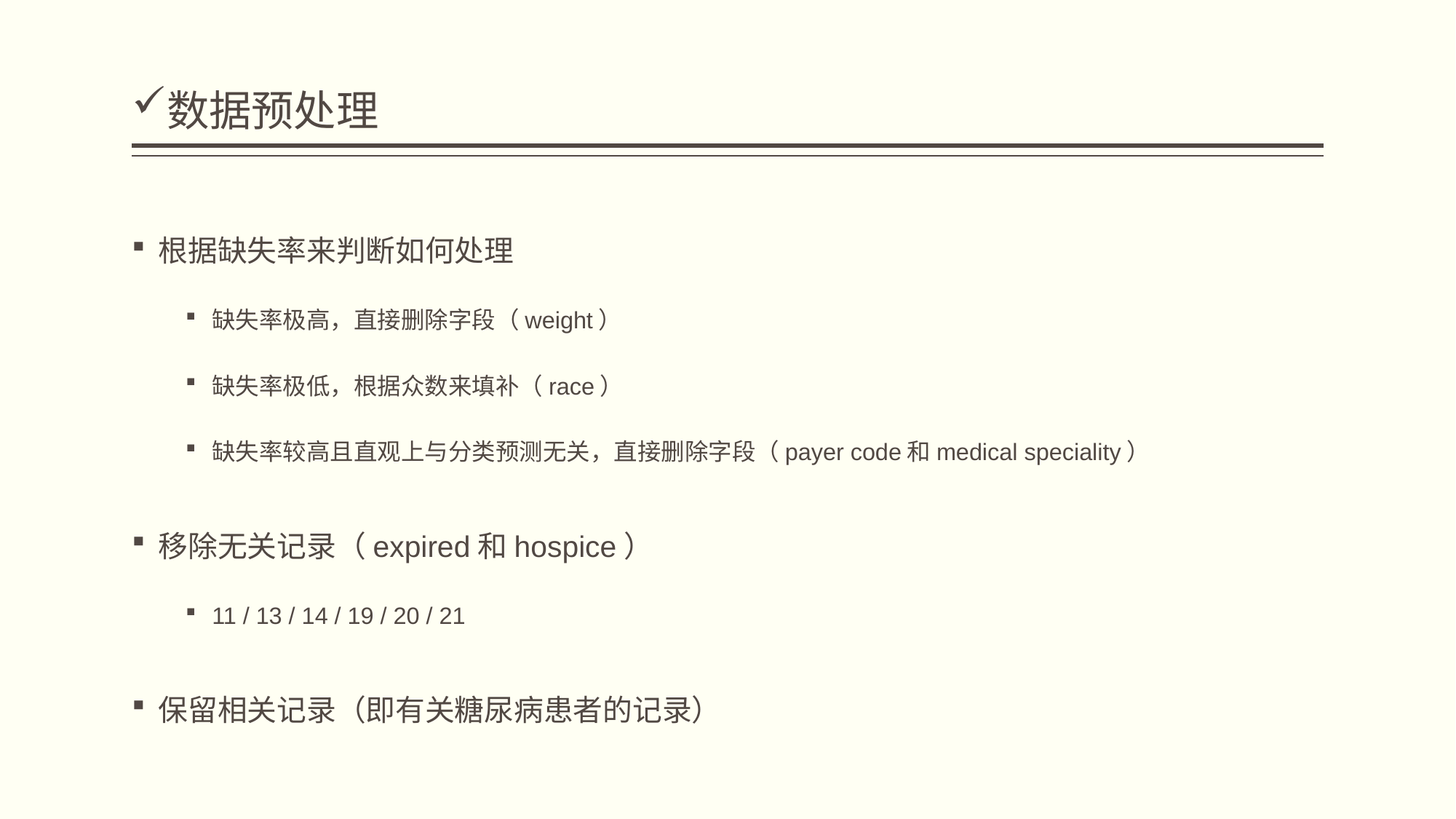

# 数据预处理
根据缺失率来判断如何处理
缺失率极高，直接删除字段（weight）
缺失率极低，根据众数来填补（race）
缺失率较高且直观上与分类预测无关，直接删除字段（payer code和medical speciality）
移除无关记录（expired和hospice）
11 / 13 / 14 / 19 / 20 / 21
保留相关记录（即有关糖尿病患者的记录）